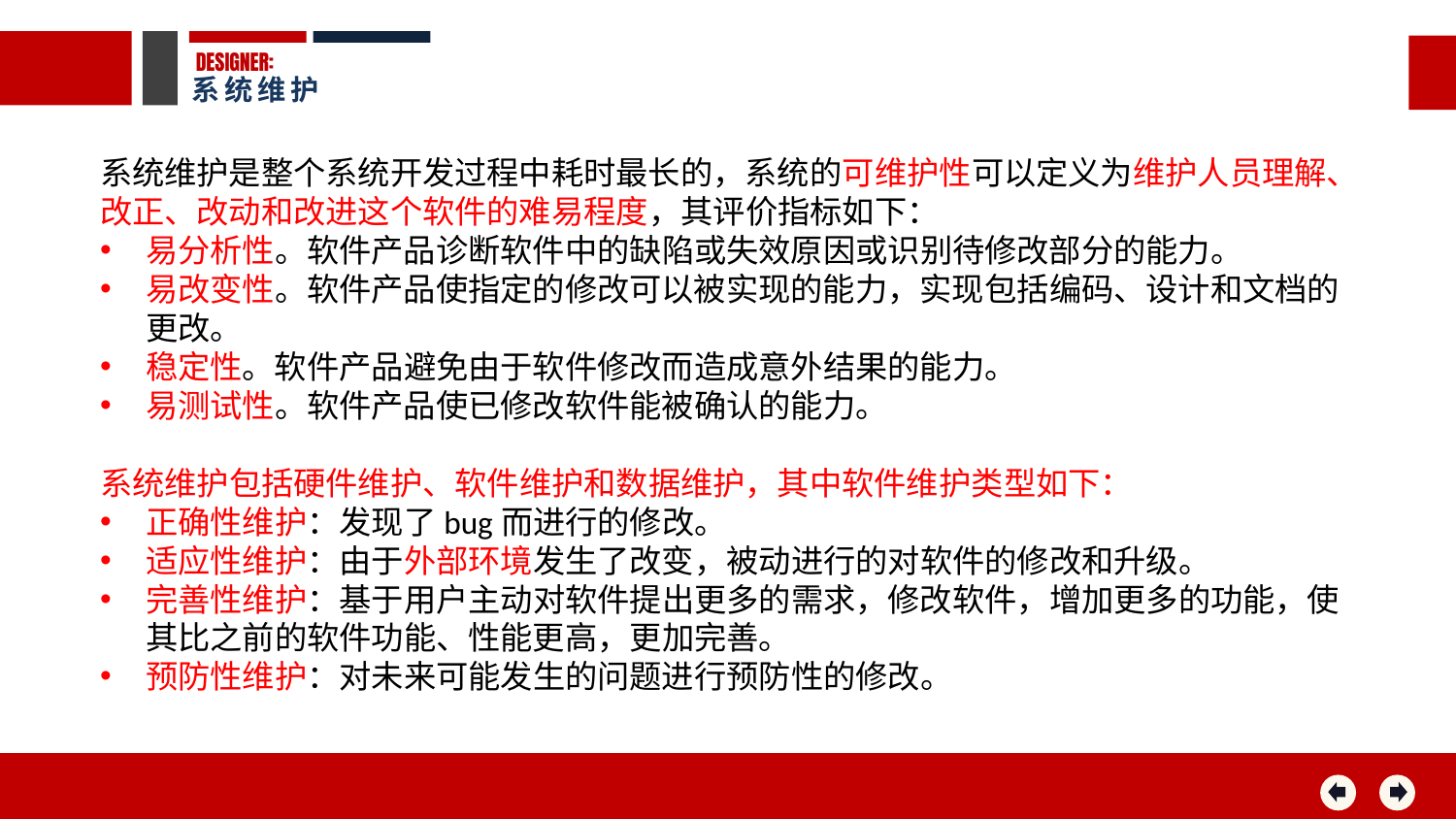

DESIGNER:
系统维护
系统维护是整个系统开发过程中耗时最长的，系统的可维护性可以定义为维护人员理解、改正、改动和改进这个软件的难易程度，其评价指标如下：
易分析性。软件产品诊断软件中的缺陷或失效原因或识别待修改部分的能力。
易改变性。软件产品使指定的修改可以被实现的能力，实现包括编码、设计和文档的更改。
稳定性。软件产品避免由于软件修改而造成意外结果的能力。
易测试性。软件产品使已修改软件能被确认的能力。

系统维护包括硬件维护、软件维护和数据维护，其中软件维护类型如下：
正确性维护：发现了bug而进行的修改。
适应性维护：由于外部环境发生了改变，被动进行的对软件的修改和升级。
完善性维护：基于用户主动对软件提出更多的需求，修改软件，增加更多的功能，使其比之前的软件功能、性能更高，更加完善。
预防性维护：对未来可能发生的问题进行预防性的修改。